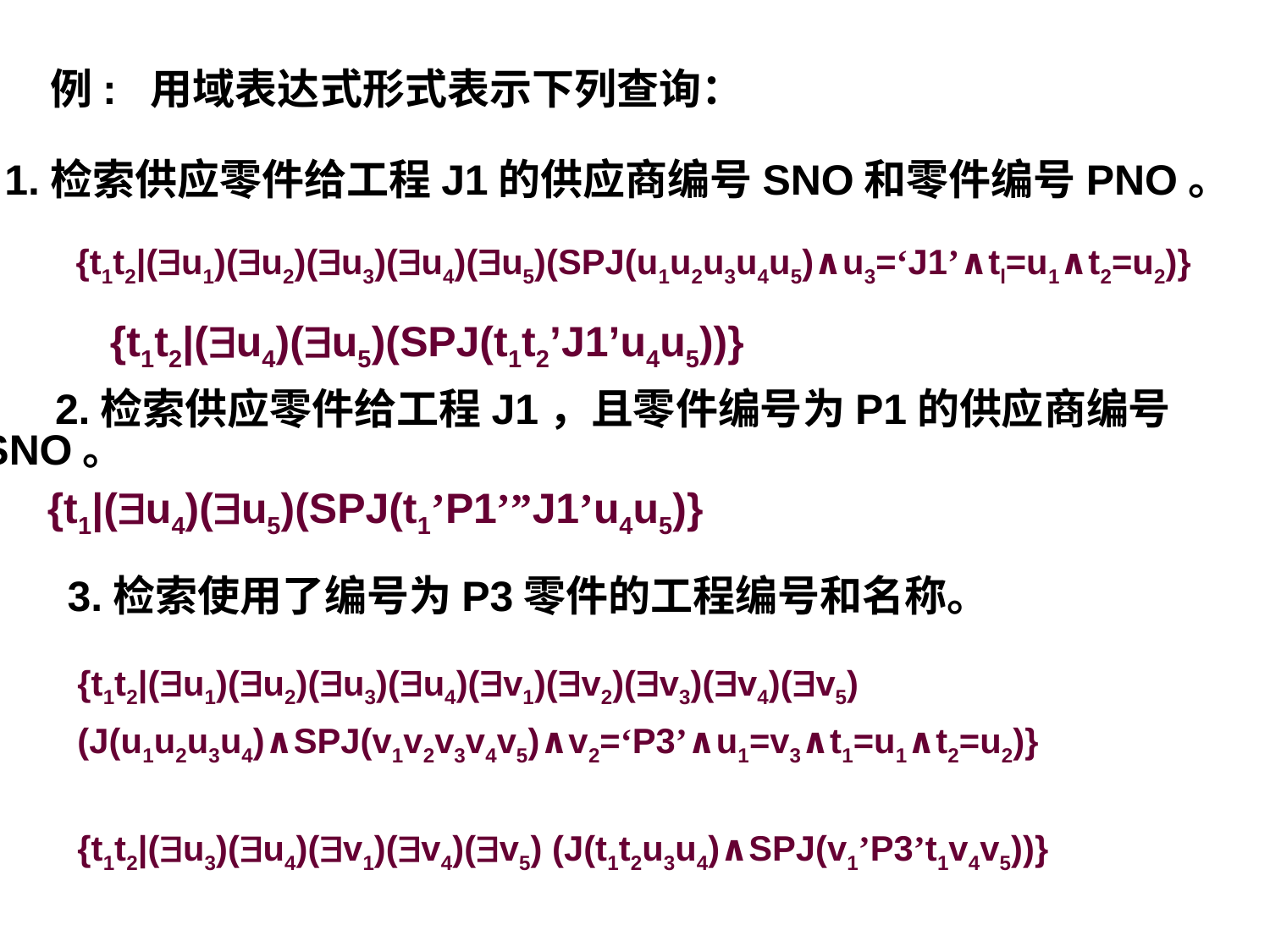

例:  用域表达式形式表示下列查询：
1.检索供应零件给工程J1的供应商编号SNO和零件编号PNO。
{t1t2|(∃u1)(∃u2)(∃u3)(∃u4)(∃u5)(SPJ(u1u2u3u4u5)∧u3=‘J1’∧tl=u1∧t2=u2)}
{t1t2|(∃u4)(∃u5)(SPJ(t1t2’J1’u4u5))}
2.检索供应零件给工程J1，且零件编号为P1的供应商编号SNO。
{t1|(∃u4)(∃u5)(SPJ(t1’P1’”J1’u4u5)}
3.检索使用了编号为P3零件的工程编号和名称。
{t1t2|(∃u1)(∃u2)(∃u3)(∃u4)(∃v1)(∃v2)(∃v3)(∃v4)(∃v5) (J(u1u2u3u4)∧SPJ(v1v2v3v4v5)∧v2=‘P3’∧u1=v3∧t1=u1∧t2=u2)}
{t1t2|(∃u3)(∃u4)(∃v1)(∃v4)(∃v5) (J(t1t2u3u4)∧SPJ(v1’P3’t1v4v5))}